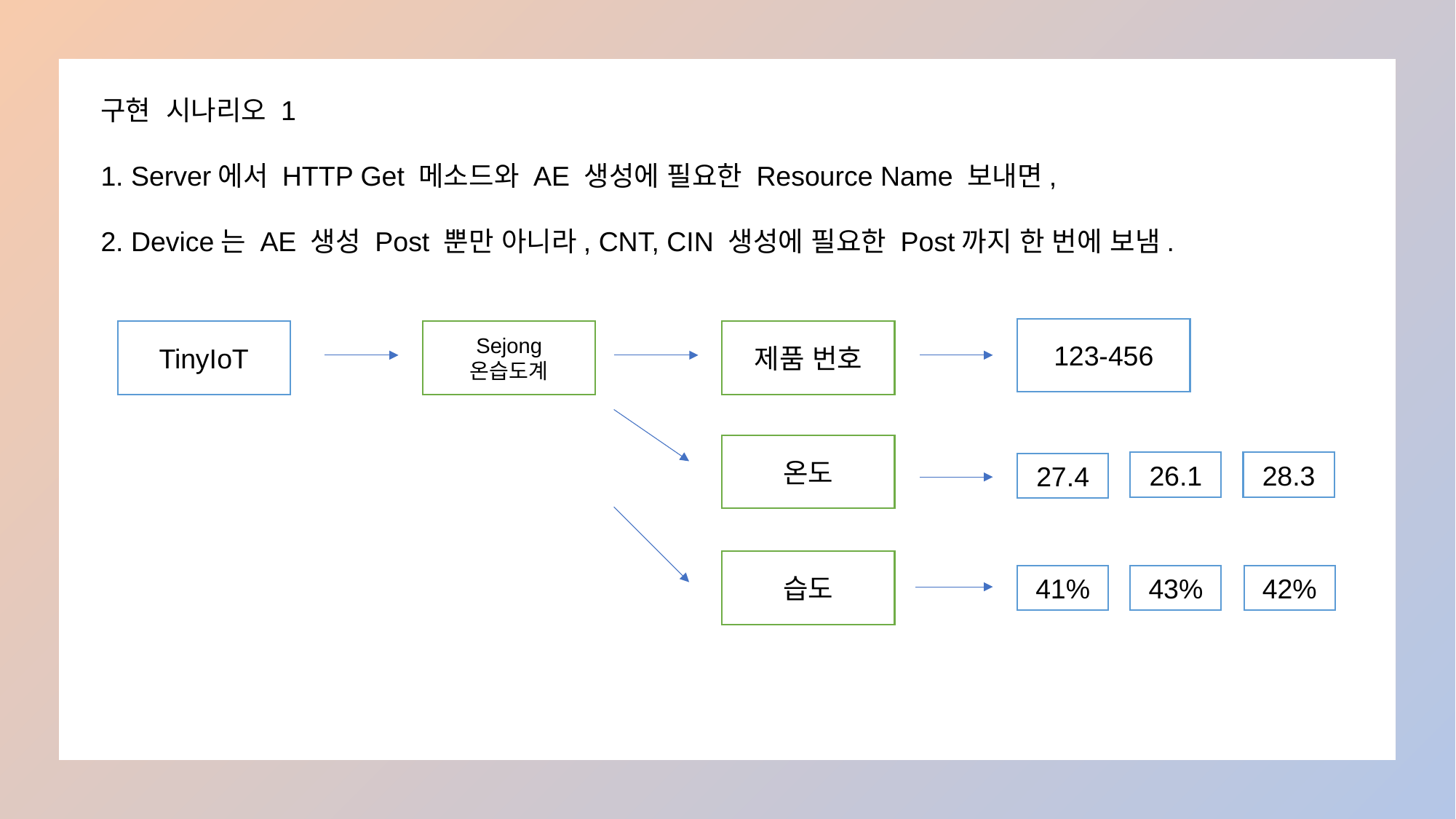

구현  시나리오 1

1. Server에서 HTTP Get 메소드와 AE 생성에 필요한 Resource Name 보내면,

2. Device는 AE 생성 Post 뿐만 아니라, CNT, CIN 생성에 필요한 Post까지 한 번에 보냄.

123-456
TinyIoT
Sejong 온습도계
제품 번호
온도
26.1
28.3
27.4
습도
43%
42%
41%